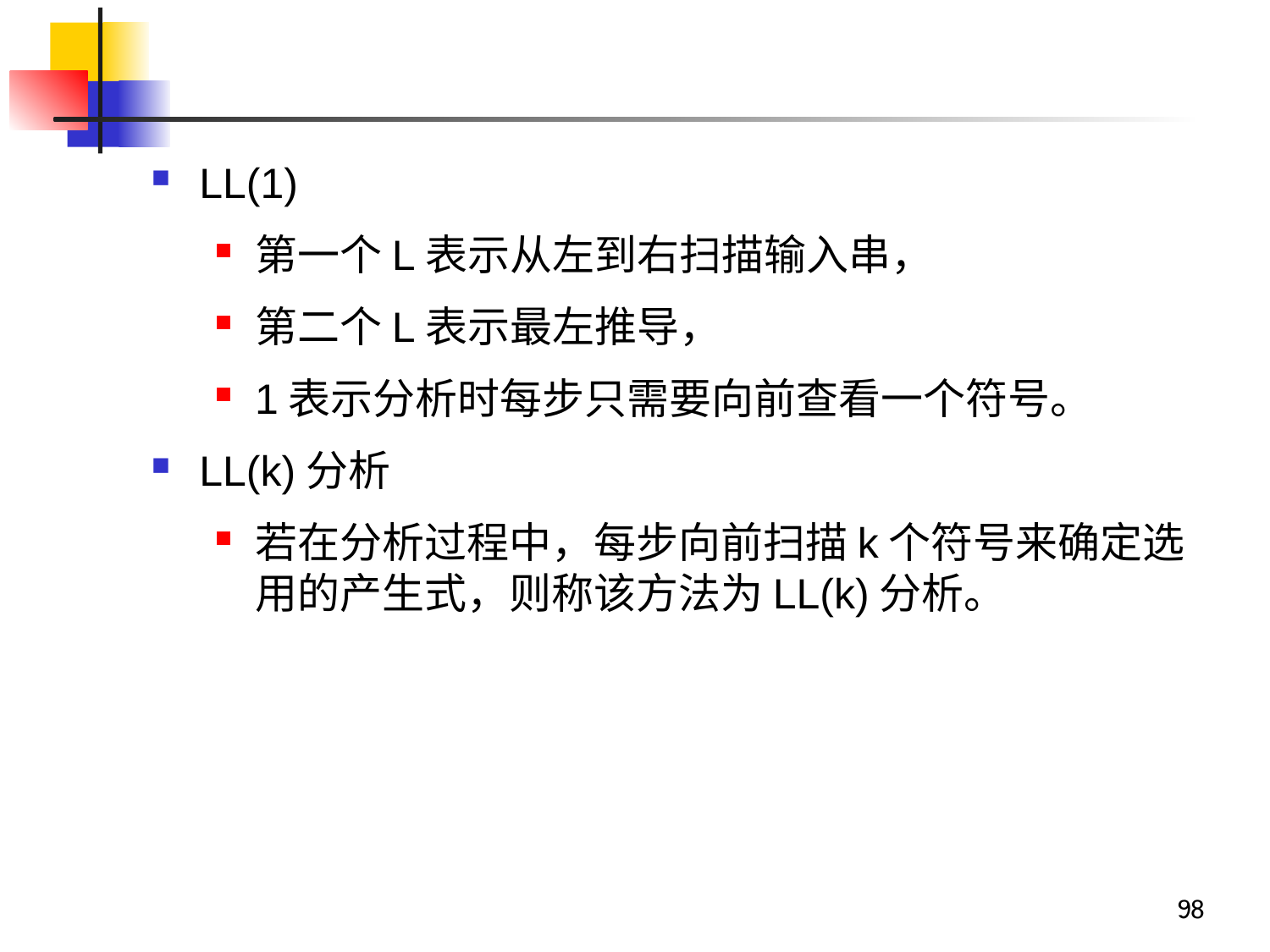

#
LL(1)
第一个L表示从左到右扫描输入串，
第二个L表示最左推导，
1表示分析时每步只需要向前查看一个符号。
LL(k)分析
若在分析过程中，每步向前扫描k个符号来确定选用的产生式，则称该方法为LL(k)分析。

98